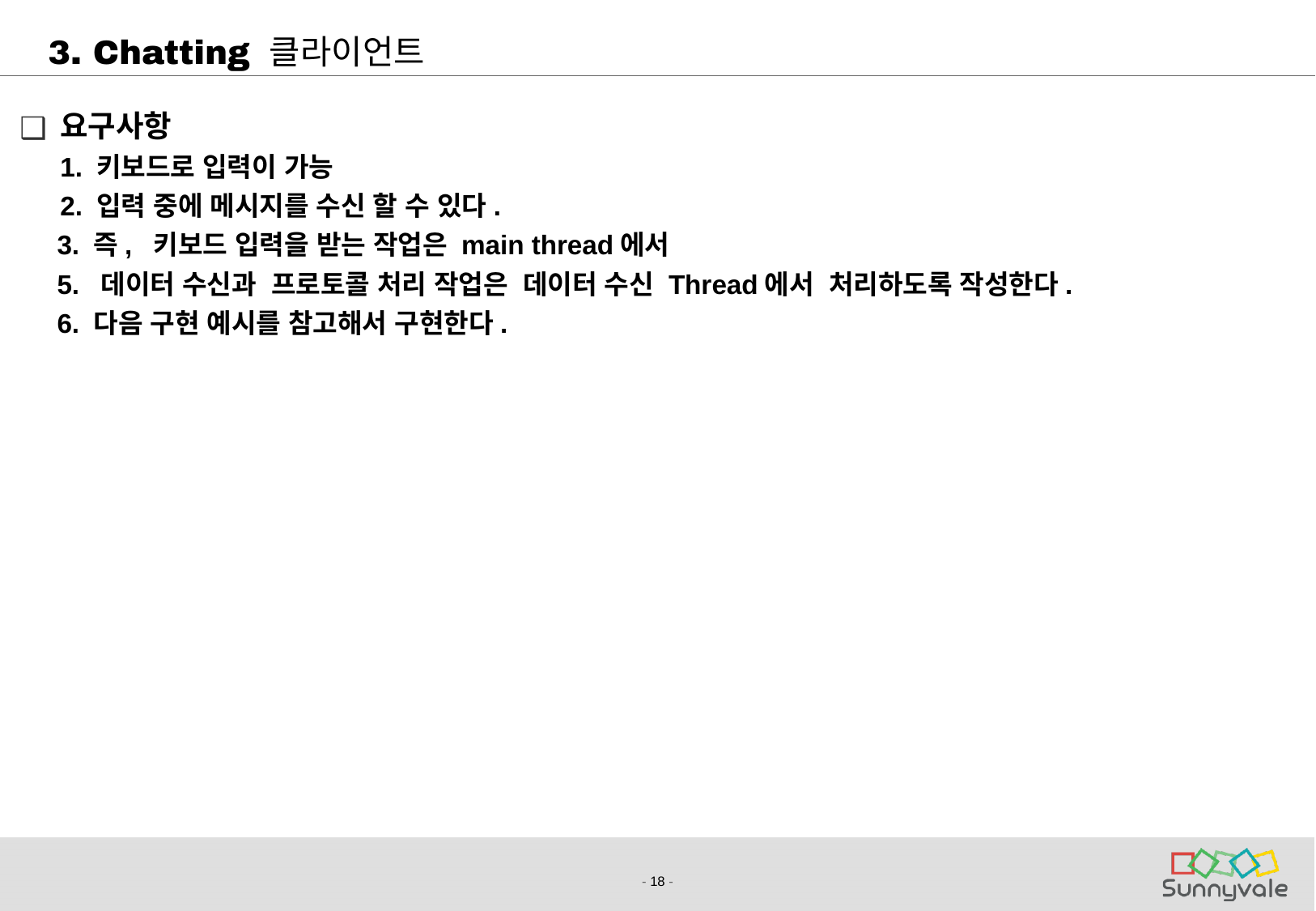

# 3. Chatting 클라이언트
요구사항
	1. 키보드로 입력이 가능
	2. 입력 중에 메시지를 수신 할 수 있다.
     3. 즉,  키보드 입력을 받는 작업은 main thread에서
     5.  데이터 수신과  프로토콜 처리 작업은  데이터 수신 Thread에서  처리하도록 작성한다.
     6. 다음 구현 예시를 참고해서 구현한다.